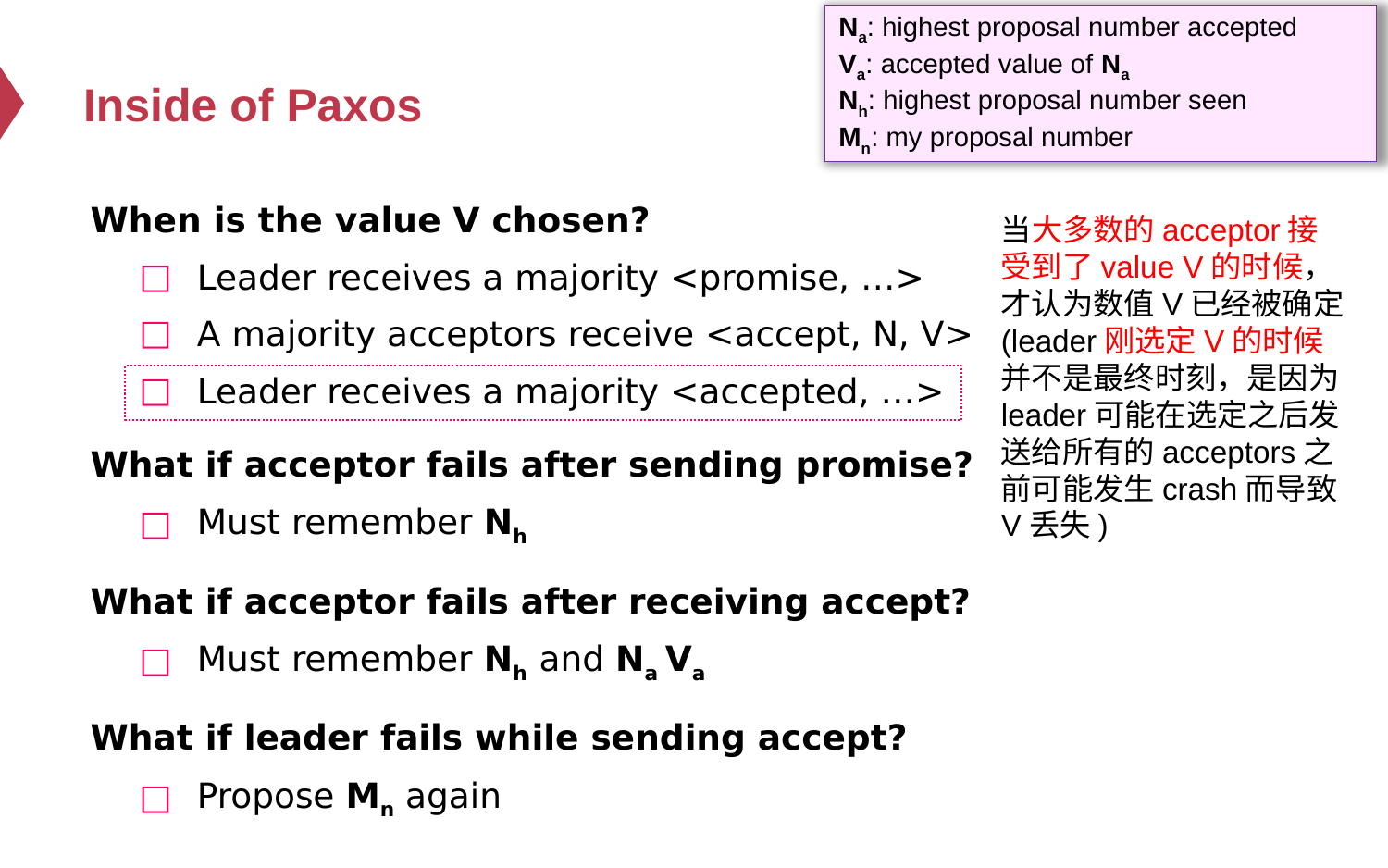

Na: highest proposal number accepted
Va: accepted value of Na
Nh: highest proposal number seen
Mn: my proposal number
# Inside of Paxos
When is the value V chosen?
Leader receives a majority <promise, …>
A majority acceptors receive <accept, N, V>
Leader receives a majority <accepted, …>
What if acceptor fails after sending promise?
Must remember Nh
What if acceptor fails after receiving accept?
Must remember Nh and Na Va
What if leader fails while sending accept?
Propose Mn again
当大多数的acceptor接受到了value V的时候，才认为数值V已经被确定(leader刚选定V的时候并不是最终时刻，是因为leader可能在选定之后发送给所有的acceptors之前可能发生crash而导致V丢失)